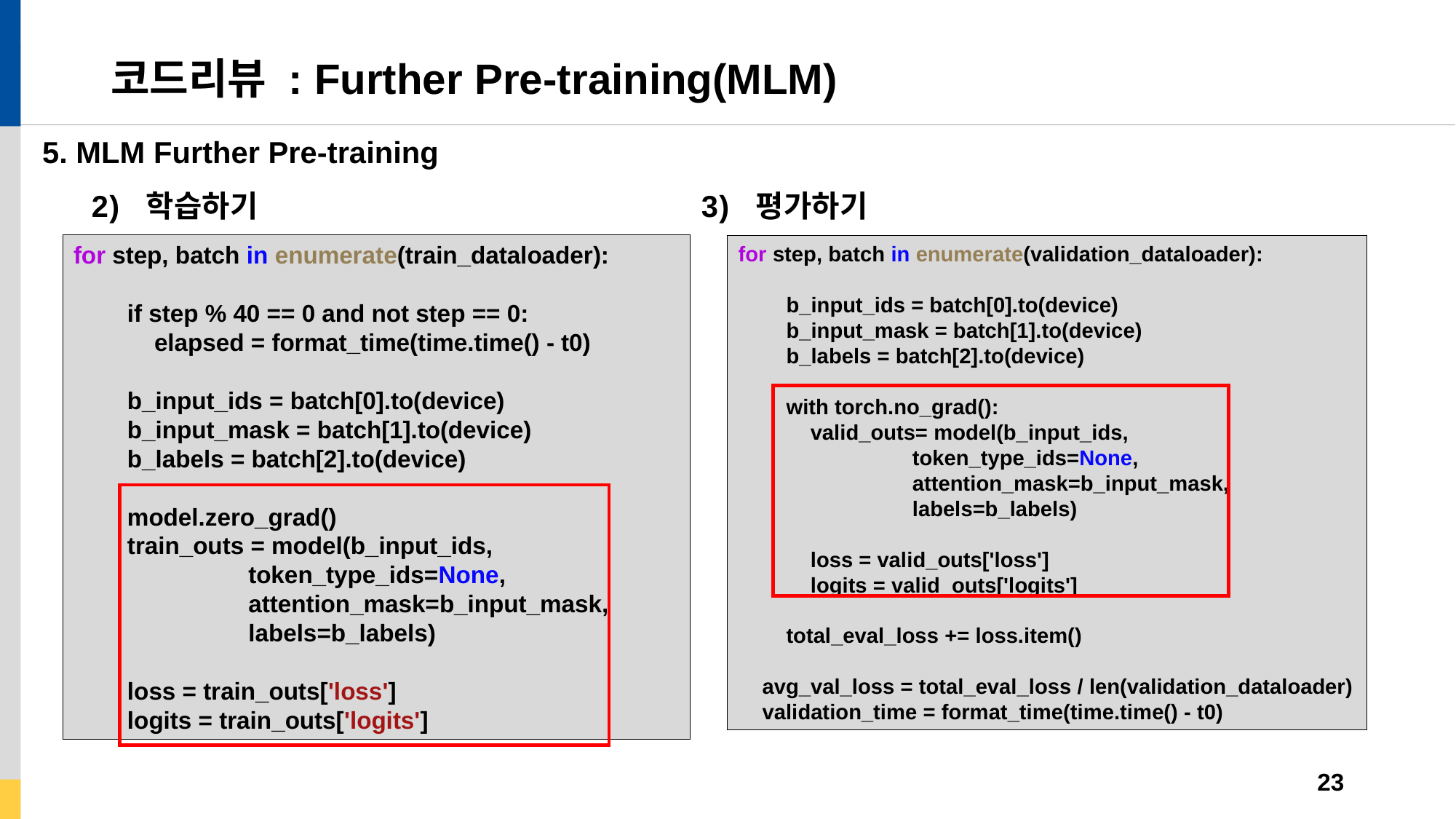

# 코드리뷰 : Further Pre-training(MLM)
5. MLM Further Pre-training
학습하기
평가하기
for step, batch in enumerate(train_dataloader):

        if step % 40 == 0 and not step == 0:
            elapsed = format_time(time.time() - t0)

        b_input_ids = batch[0].to(device)
        b_input_mask = batch[1].to(device)
        b_labels = batch[2].to(device)

        model.zero_grad()
        train_outs = model(b_input_ids,
                          token_type_ids=None,
                          attention_mask=b_input_mask,
                          labels=b_labels)

        loss = train_outs['loss']
        logits = train_outs['logits']
for step, batch in enumerate(validation_dataloader):

        b_input_ids = batch[0].to(device)
        b_input_mask = batch[1].to(device)
        b_labels = batch[2].to(device)

        with torch.no_grad():
            valid_outs= model(b_input_ids,
                             token_type_ids=None,
                             attention_mask=b_input_mask,
                             labels=b_labels)

            loss = valid_outs['loss']
            logits = valid_outs['logits']

        total_eval_loss += loss.item()

    avg_val_loss = total_eval_loss / len(validation_dataloader)
    validation_time = format_time(time.time() - t0)

23